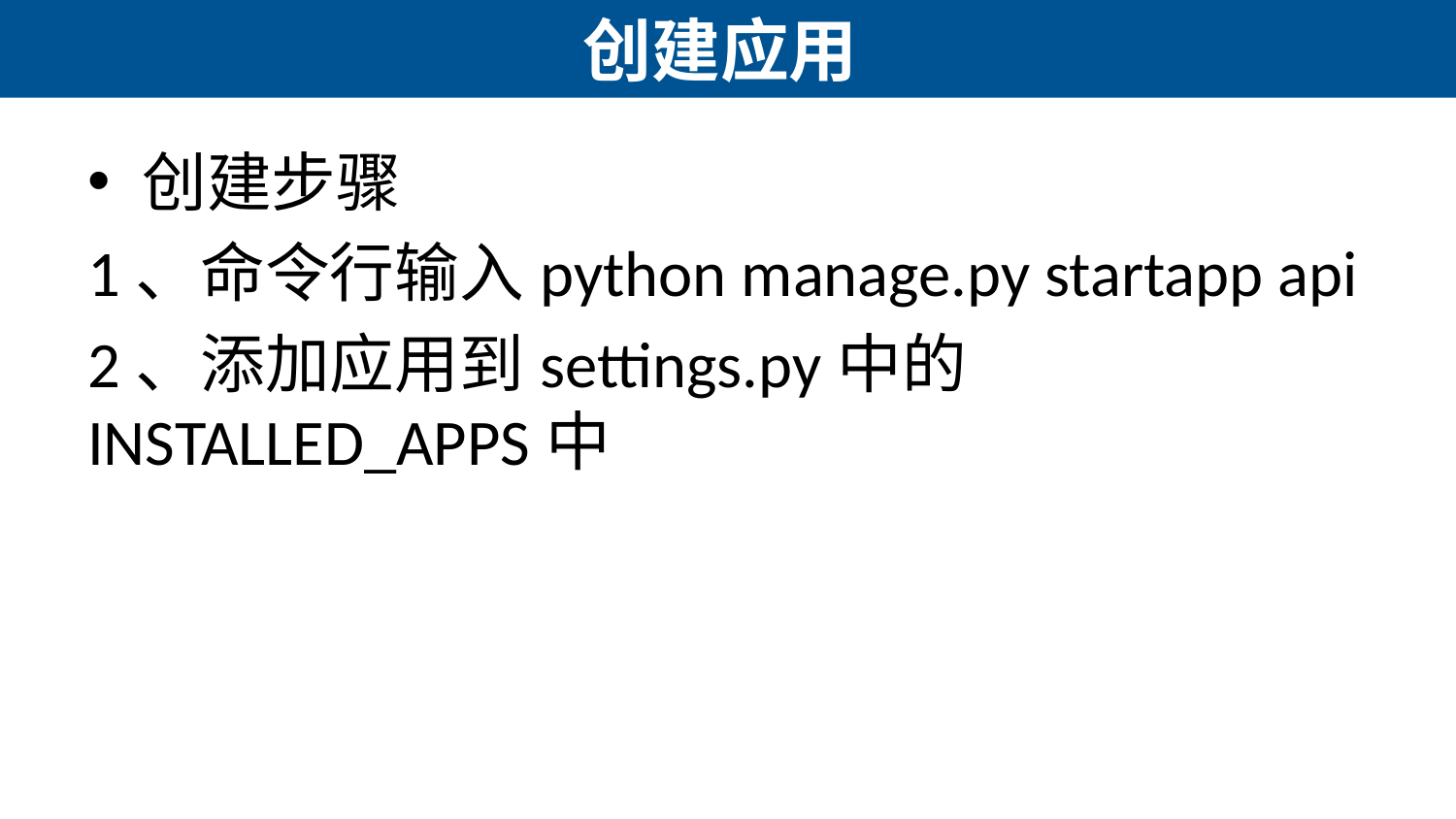

# 创建应用
创建步骤
1、命令行输入python manage.py startapp api
2、添加应用到settings.py中的INSTALLED_APPS中